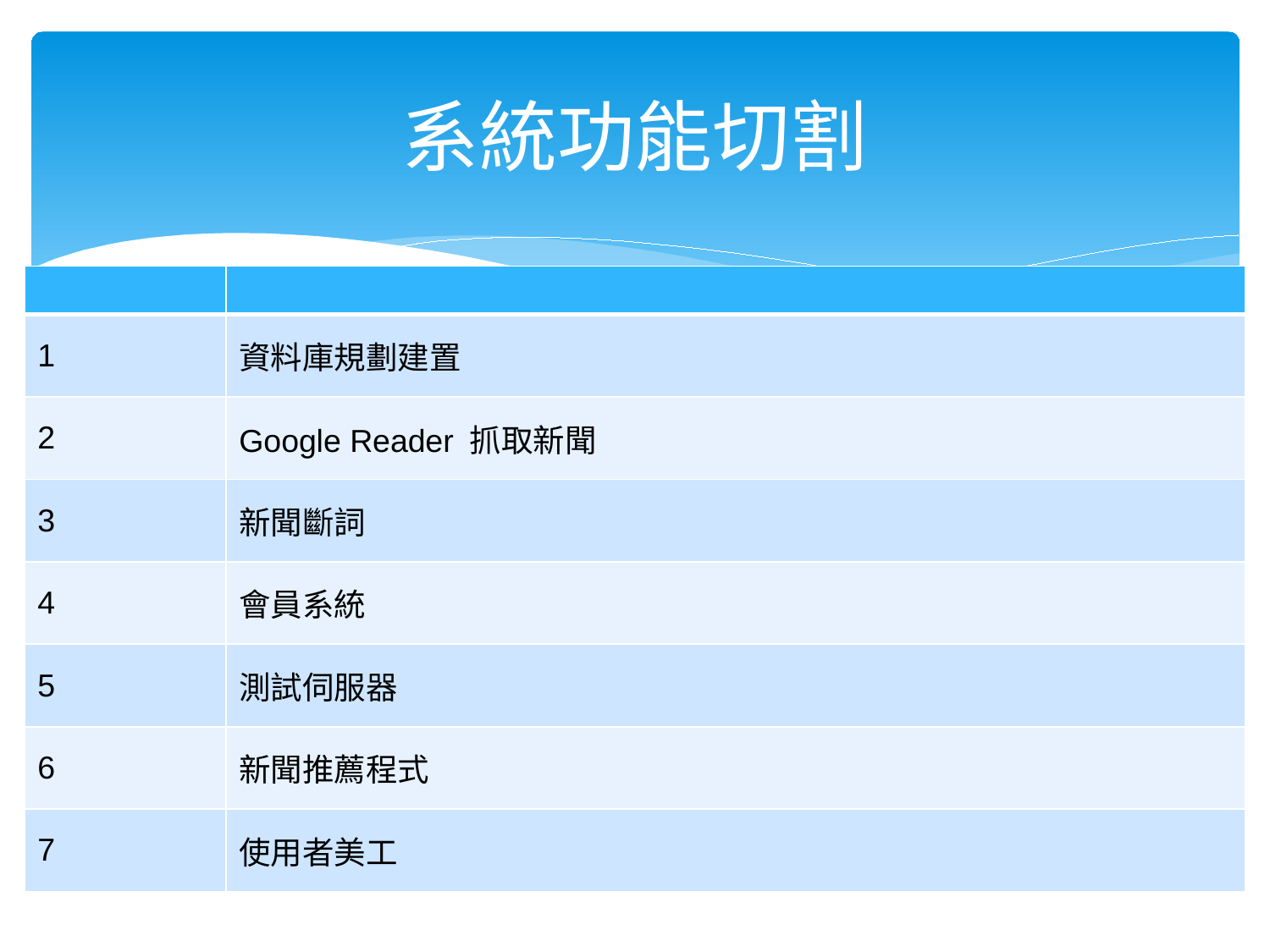

# 系統功能切割
|  |  |
| --- | --- |
| 1 | 資料庫規劃建置 |
| 2 | Google Reader 抓取新聞 |
| 3 | 新聞斷詞 |
| 4 | 會員系統 |
| 5 | 測試伺服器 |
| 6 | 新聞推薦程式 |
| 7 | 使用者美工 |